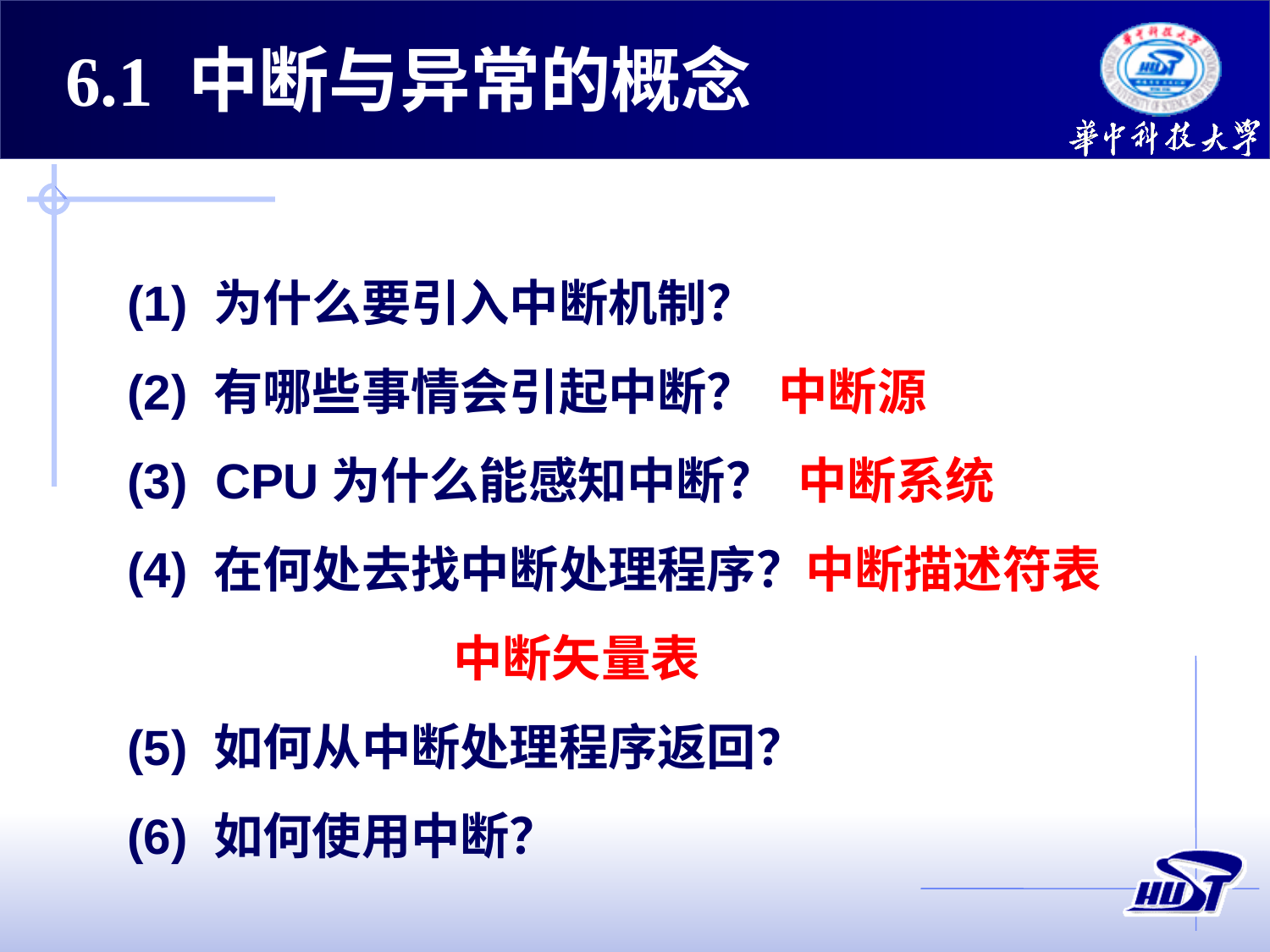

# 6.1 中断与异常的概念
(1) 为什么要引入中断机制？
(2) 有哪些事情会引起中断？  中断源
(3)  CPU为什么能感知中断？  中断系统
(4) 在何处去找中断处理程序？中断描述符表
                            中断矢量表
(5) 如何从中断处理程序返回？
(6) 如何使用中断？